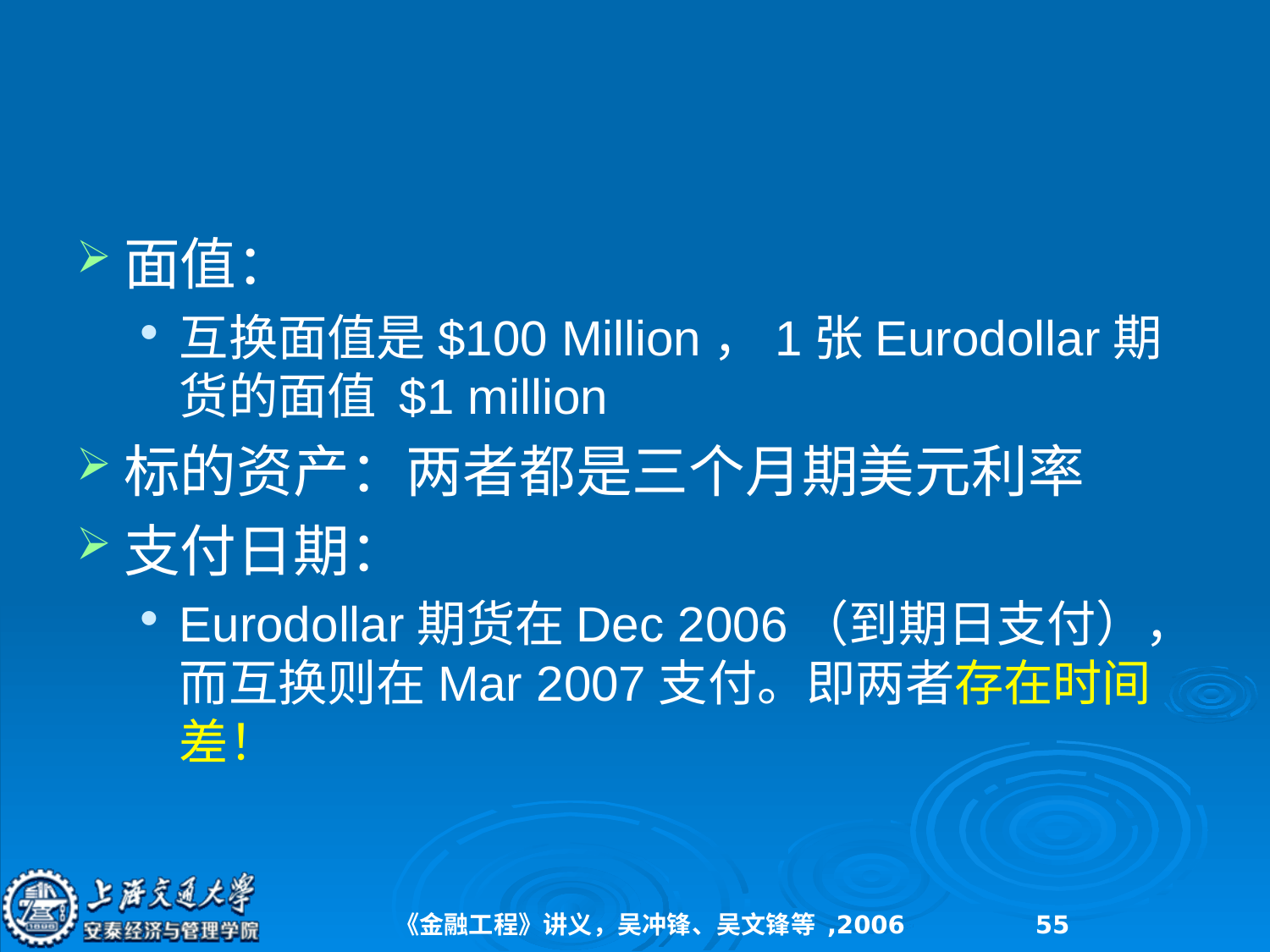

#
面值：
互换面值是$100 Million，1张Eurodollar期货的面值 $1 million
标的资产：两者都是三个月期美元利率
支付日期：
Eurodollar期货在Dec 2006（到期日支付），而互换则在Mar 2007支付。即两者存在时间差！